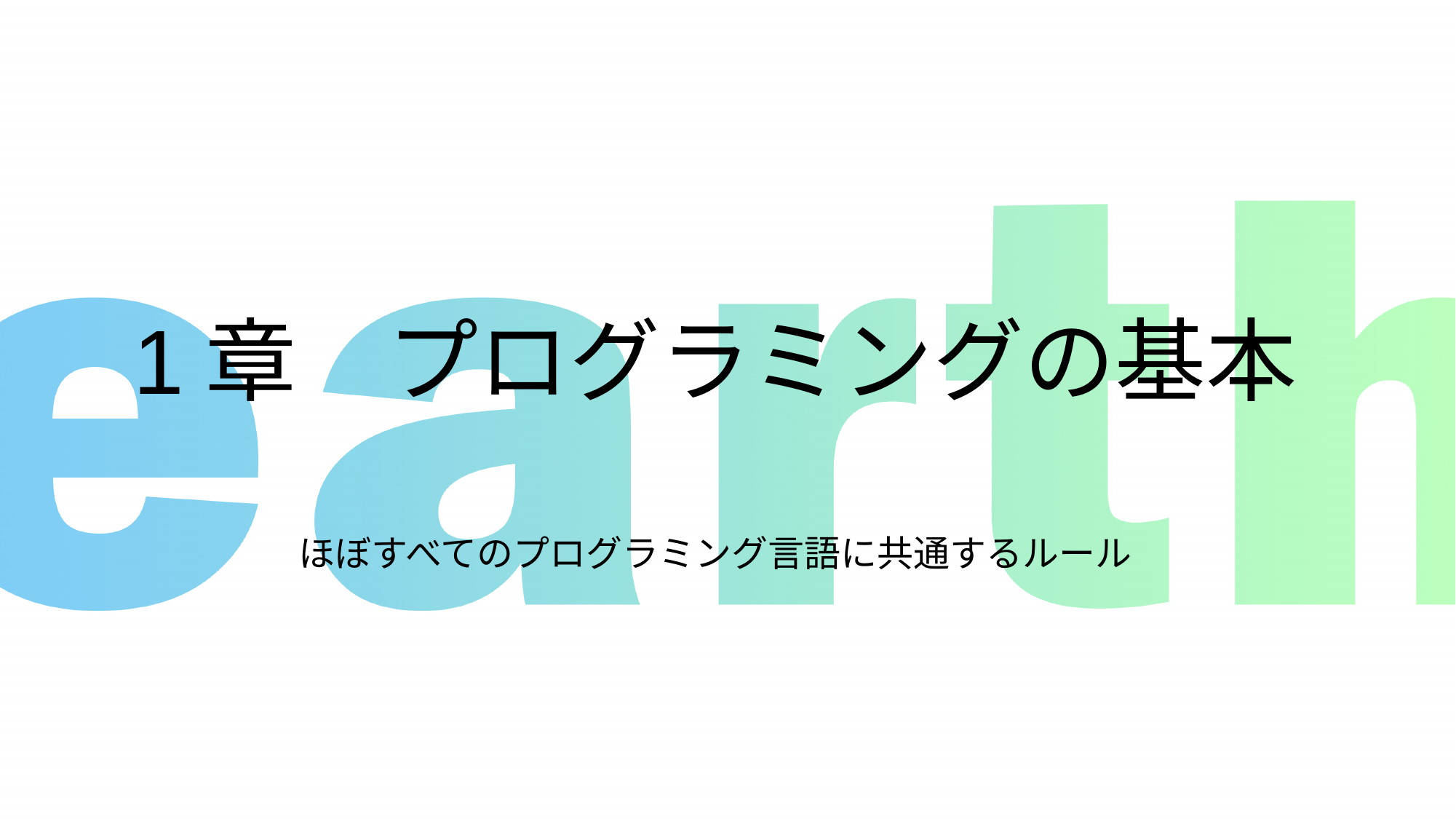

# 1章　プログラミングの基本
ほぼすべてのプログラミング言語に共通するルール